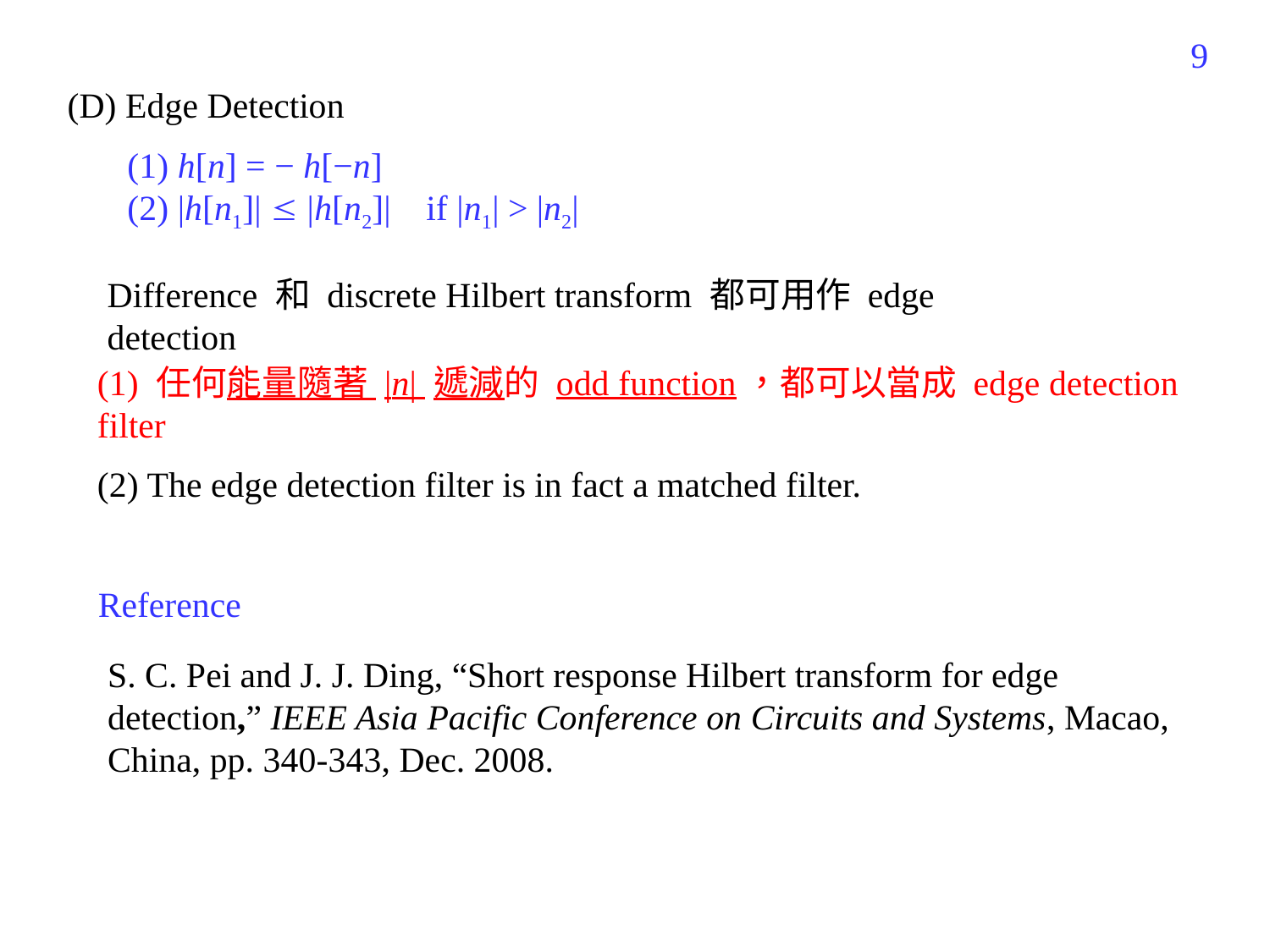

9
(D) Edge Detection
(1) h[n] = − h[−n]
(2) |h[n1]| ≤ |h[n2]|    if |n1| > |n2|
Difference 和 discrete Hilbert transform 都可用作 edge detection
(1) 任何能量隨著 |n| 遞減的 odd function，都可以當成 edge detection filter
(2) The edge detection filter is in fact a matched filter.
Reference
S. C. Pei and J. J. Ding, “Short response Hilbert transform for edge detection,” IEEE Asia Pacific Conference on Circuits and Systems, Macao, China, pp. 340-343, Dec. 2008.